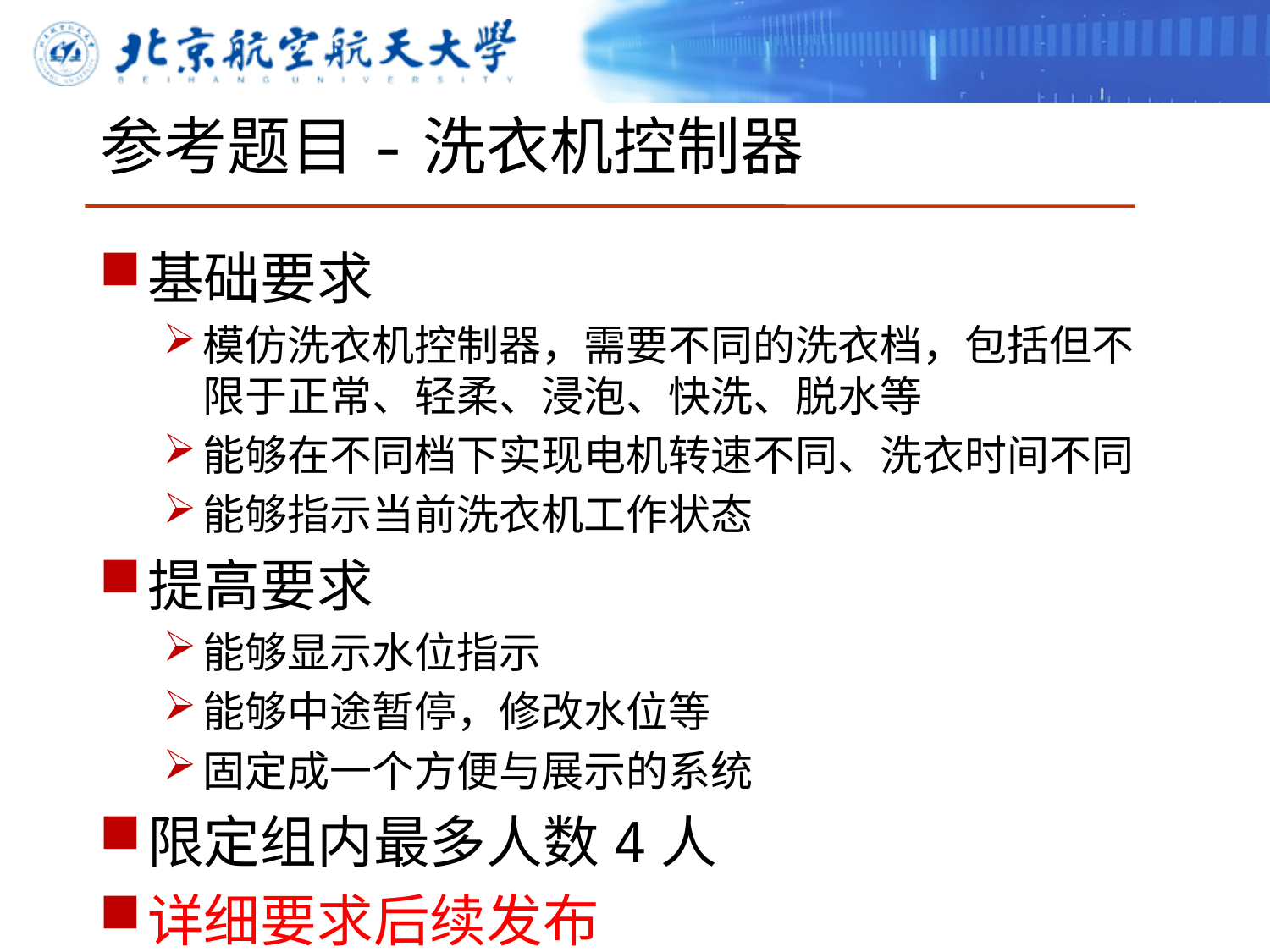

# 参考题目-洗衣机控制器
基础要求
模仿洗衣机控制器，需要不同的洗衣档，包括但不限于正常、轻柔、浸泡、快洗、脱水等
能够在不同档下实现电机转速不同、洗衣时间不同
能够指示当前洗衣机工作状态
提高要求
能够显示水位指示
能够中途暂停，修改水位等
固定成一个方便与展示的系统
限定组内最多人数4人
详细要求后续发布